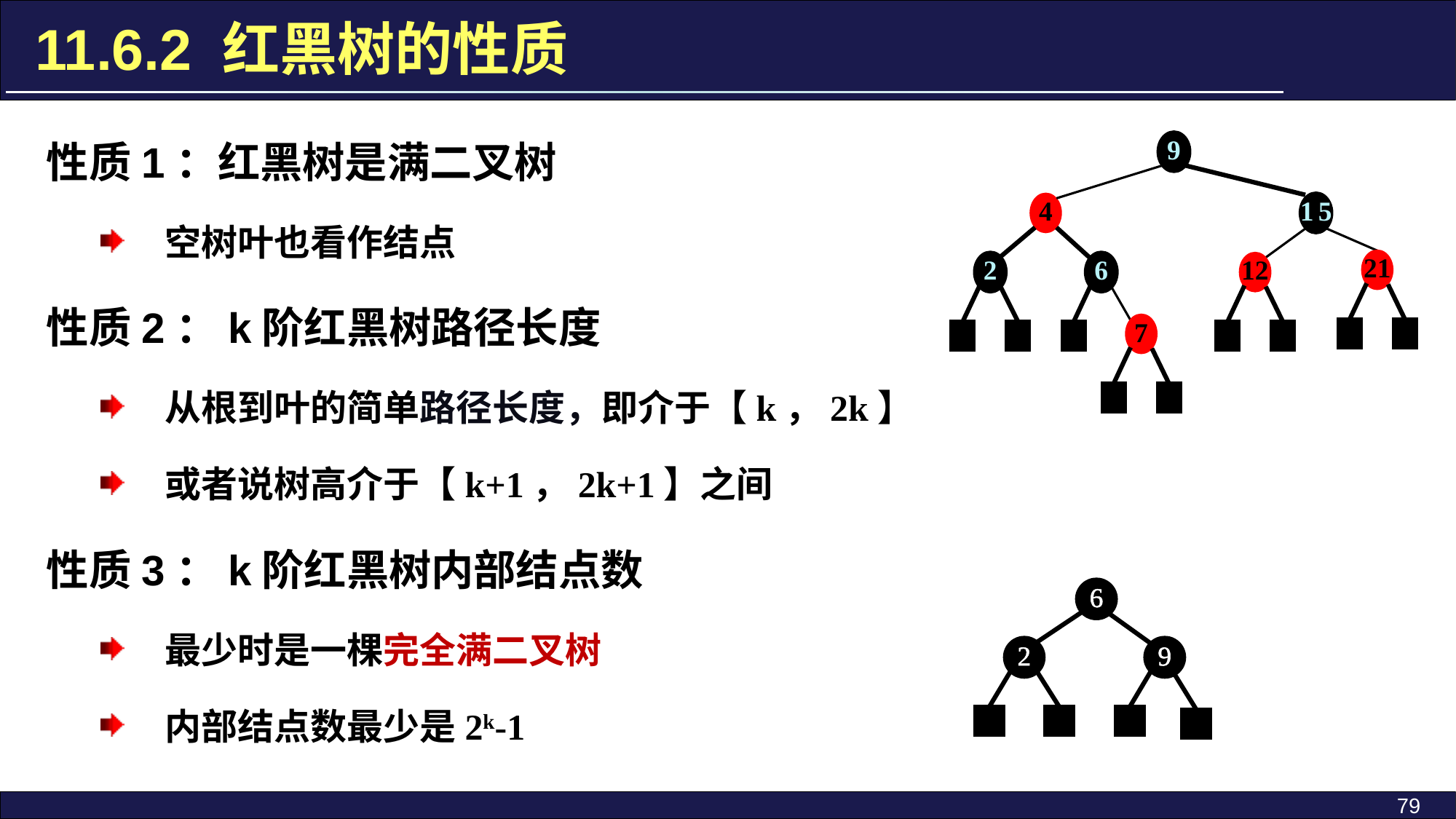

11.6.2 红黑树的性质
性质1：红黑树是满二叉树
空树叶也看作结点
性质2：k阶红黑树路径长度
从根到叶的简单路径长度，即介于【k，2k】
或者说树高介于【k+1，2k+1】之间
性质3：k阶红黑树内部结点数
最少时是一棵完全满二叉树
内部结点数最少是2k-1
9
4
15
21
2
6
12
7

6
2
9

79